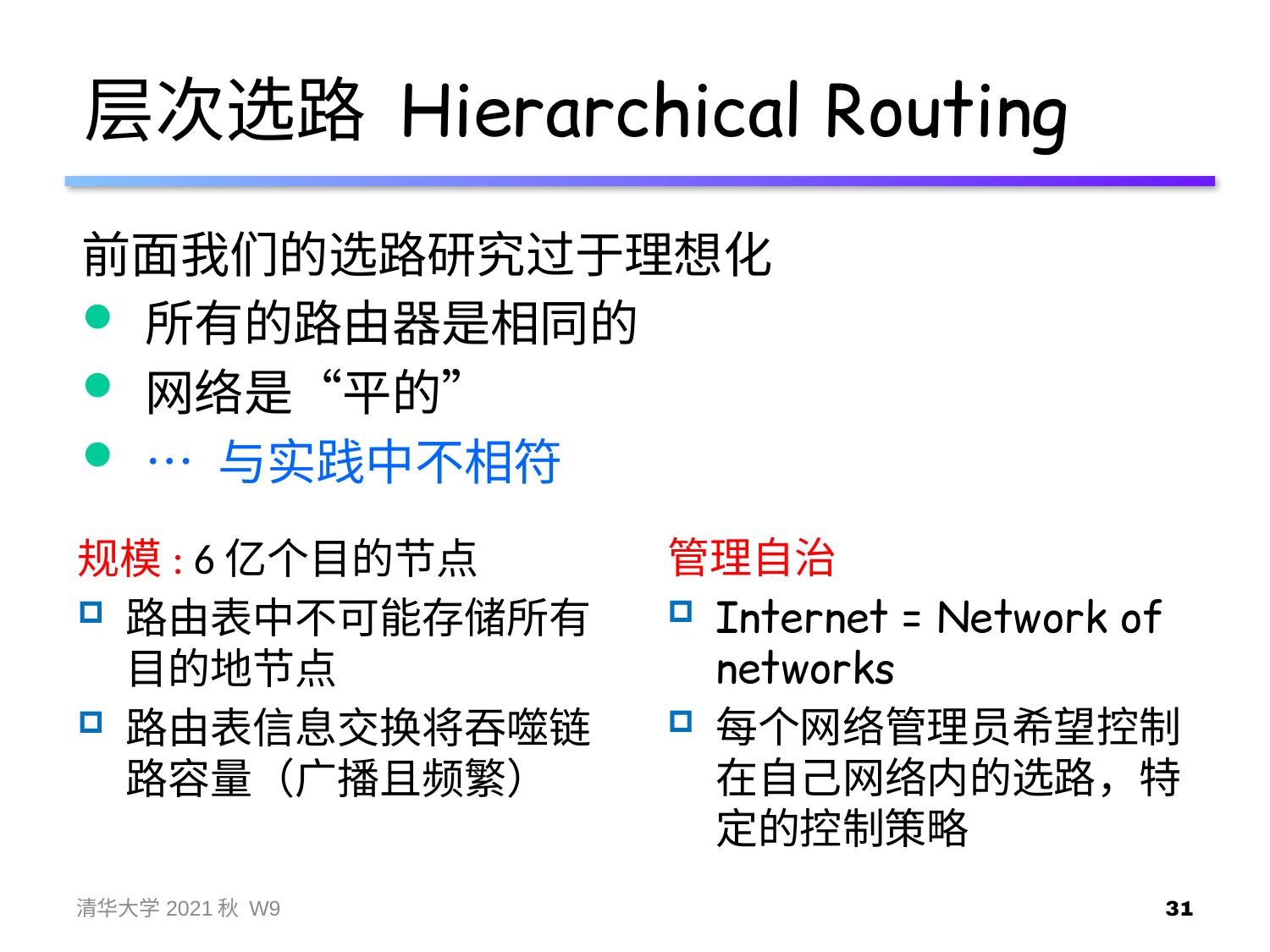

# 层次选路 Hierarchical Routing
前面我们的选路研究过于理想化
所有的路由器是相同的
网络是“平的”
… 与实践中不相符
管理自治
Internet = Network of networks
每个网络管理员希望控制在自己网络内的选路，特定的控制策略
规模: 6亿个目的节点
路由表中不可能存储所有目的地节点
路由表信息交换将吞噬链路容量（广播且频繁）
清华大学2021秋 W9
31